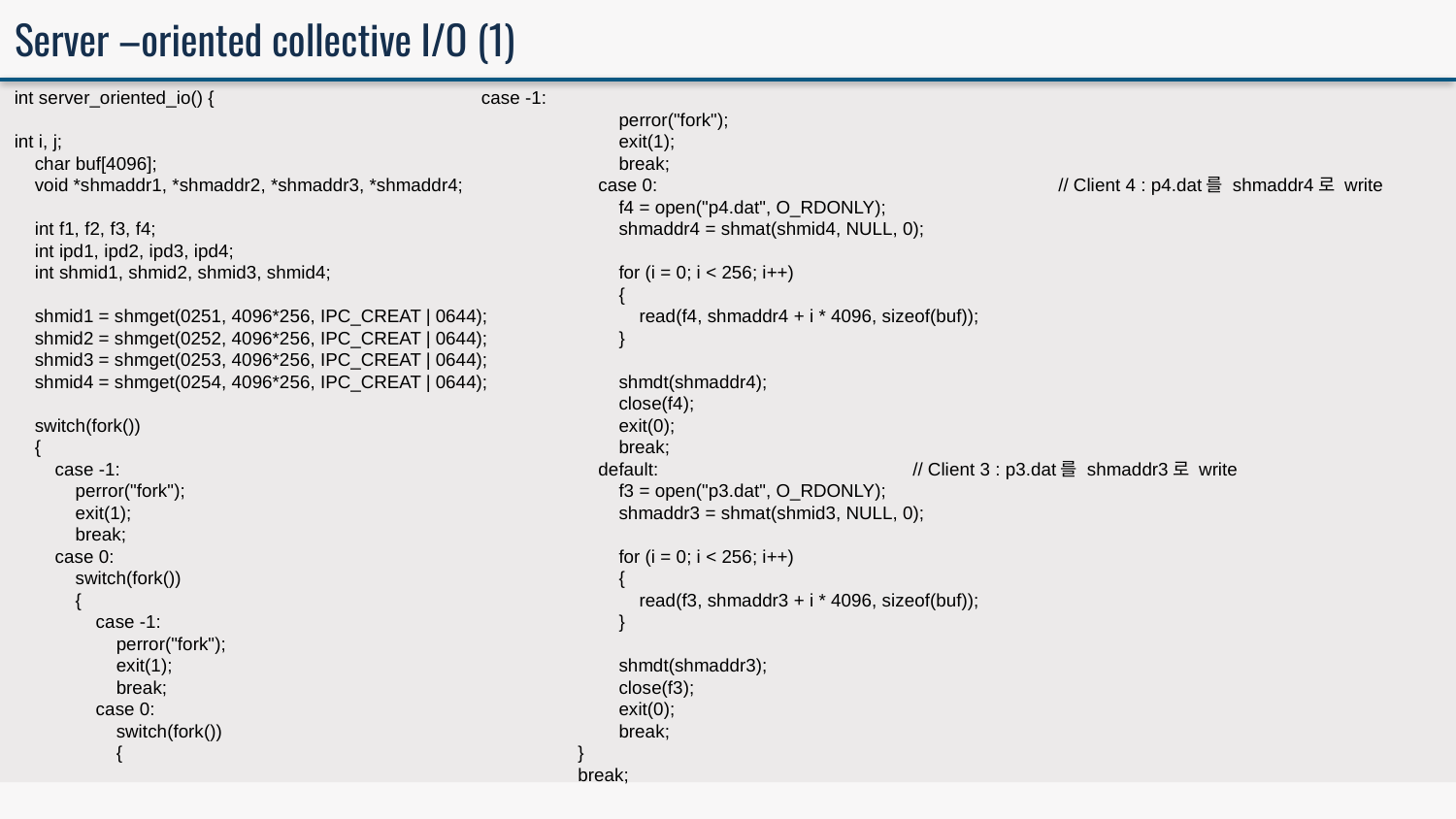

# Server –oriented collective I/O (1)
int server_oriented_io() {

int i, j;
    char buf[4096];
    void *shmaddr1, *shmaddr2, *shmaddr3, *shmaddr4;

    int f1, f2, f3, f4;
    int ipd1, ipd2, ipd3, ipd4;
    int shmid1, shmid2, shmid3, shmid4;

    shmid1 = shmget(0251, 4096*256, IPC_CREAT | 0644);
    shmid2 = shmget(0252, 4096*256, IPC_CREAT | 0644);
    shmid3 = shmget(0253, 4096*256, IPC_CREAT | 0644);
    shmid4 = shmget(0254, 4096*256, IPC_CREAT | 0644);

    switch(fork())
    {
        case -1:
            perror("fork");
            exit(1);
            break;
        case 0:
            switch(fork())
            {
                case -1:
                    perror("fork");
                    exit(1);
                    break;
                case 0:
                    switch(fork())
                    {
 case -1:
                            perror("fork");
                            exit(1);
                            break;
                        case 0:			// Client 4 : p4.dat를 shmaddr4로 write
                            f4 = open("p4.dat", O_RDONLY);
                            shmaddr4 = shmat(shmid4, NULL, 0);

                            for (i = 0; i < 256; i++)
                            {
                                read(f4, shmaddr4 + i * 4096, sizeof(buf));
                            }

                            shmdt(shmaddr4);
                            close(f4);
                            exit(0);
                            break;
                        default:		// Client 3 : p3.dat를 shmaddr3로 write
                            f3 = open("p3.dat", O_RDONLY);
                            shmaddr3 = shmat(shmid3, NULL, 0);

                            for (i = 0; i < 256; i++)
                            {
                                read(f3, shmaddr3 + i * 4096, sizeof(buf));
                            }

                            shmdt(shmaddr3);
                            close(f3);
                            exit(0);
                            break;
                    }
                    break;